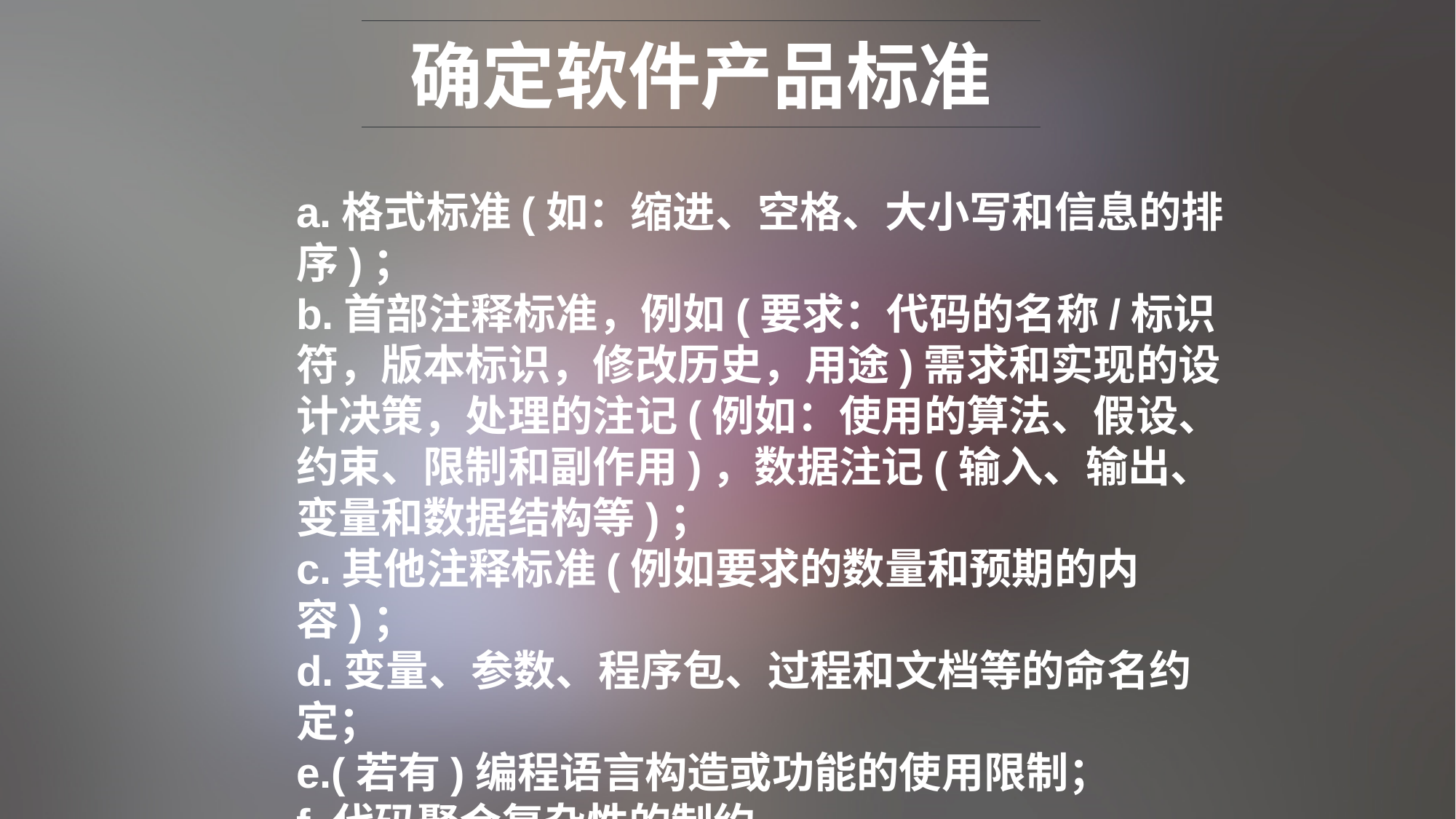

确定软件产品标准
a.格式标准(如：缩进、空格、大小写和信息的排序)；
b.首部注释标准，例如(要求：代码的名称/标识符，版本标识，修改历史，用途)需求和实现的设计决策，处理的注记(例如：使用的算法、假设、约束、限制和副作用)，数据注记(输入、输出、变量和数据结构等)；
c.其他注释标准(例如要求的数量和预期的内容)；
d.变量、参数、程序包、过程和文档等的命名约定；
e.(若有)编程语言构造或功能的使用限制；
f.代码聚合复杂性的制约。
					详细参阅项目章程